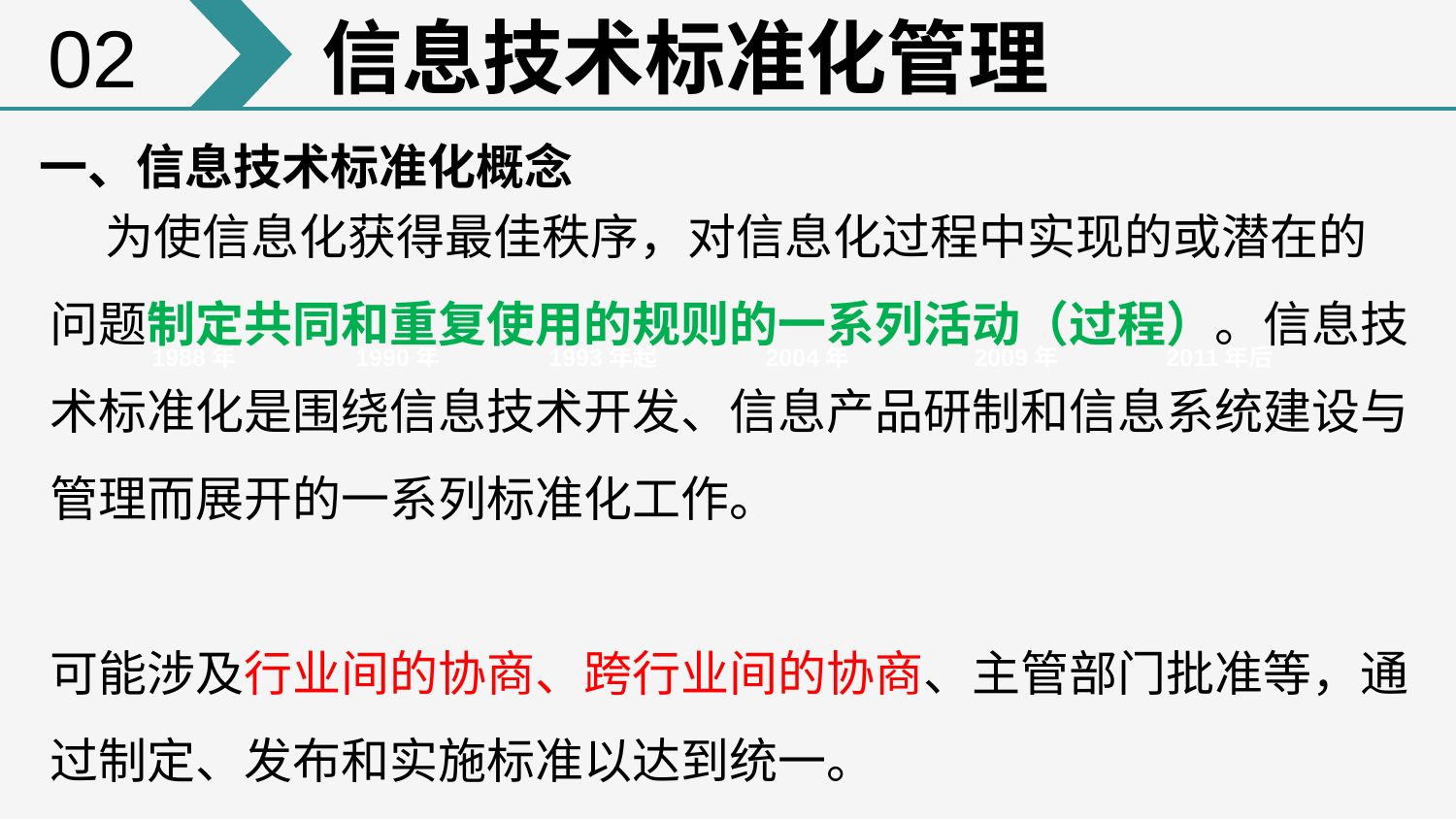

02
信息技术标准化管理

    为使信息化获得最佳秩序，对信息化过程中实现的或潜在的问题制定共同和重复使用的规则的一系列活动（过程）。信息技术标准化是围绕信息技术开发、信息产品研制和信息系统建设与管理而展开的一系列标准化工作。

可能涉及行业间的协商、跨行业间的协商、主管部门批准等，通过制定、发布和实施标准以达到统一。
一、信息技术标准化概念
1988年
1990年
1993年起
2004年
2009年
2011年后